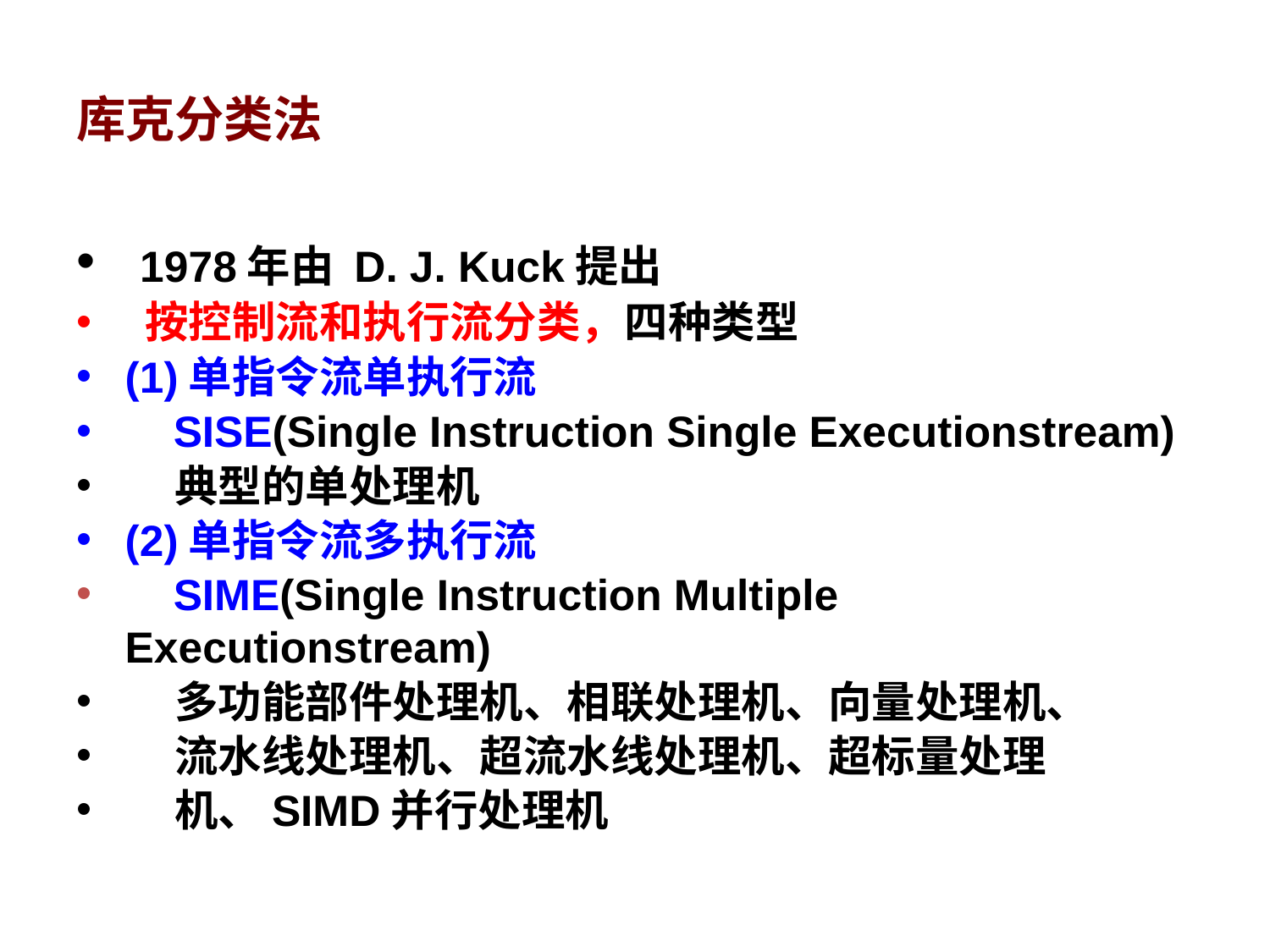

# 库克分类法
 1978年由 D. J. Kuck提出
 按控制流和执行流分类，四种类型
(1)单指令流单执行流
    SISE(Single Instruction Single Executionstream)
    典型的单处理机
(2)单指令流多执行流
    SIME(Single Instruction Multiple Executionstream)
    多功能部件处理机、相联处理机、向量处理机、
    流水线处理机、超流水线处理机、超标量处理
    机、SIMD并行处理机